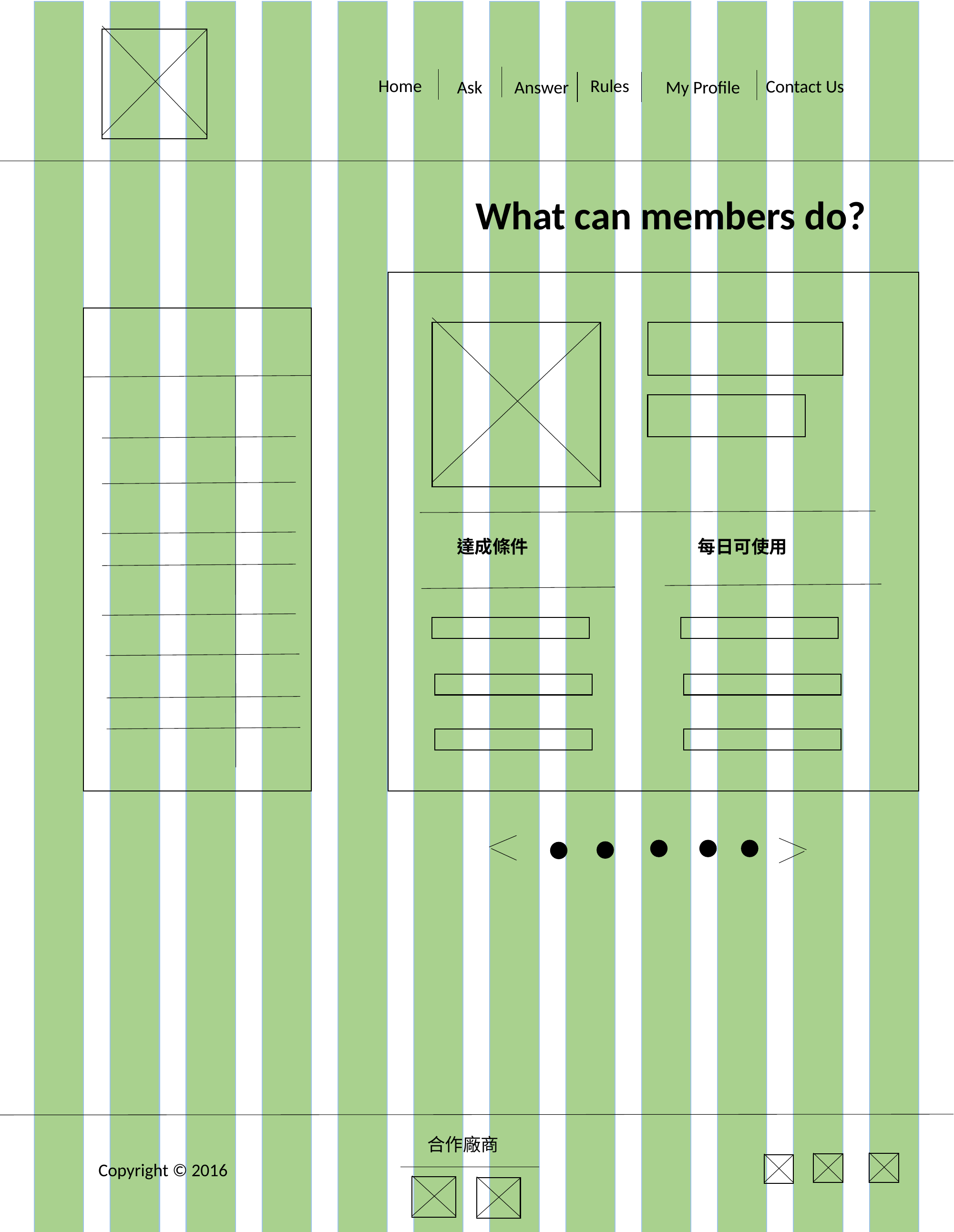

Rules
Home
Contact Us
Ask
Answer
My Profile
What can members do?

達成條件

每日可使用

合作廠商

Copyright © 2016